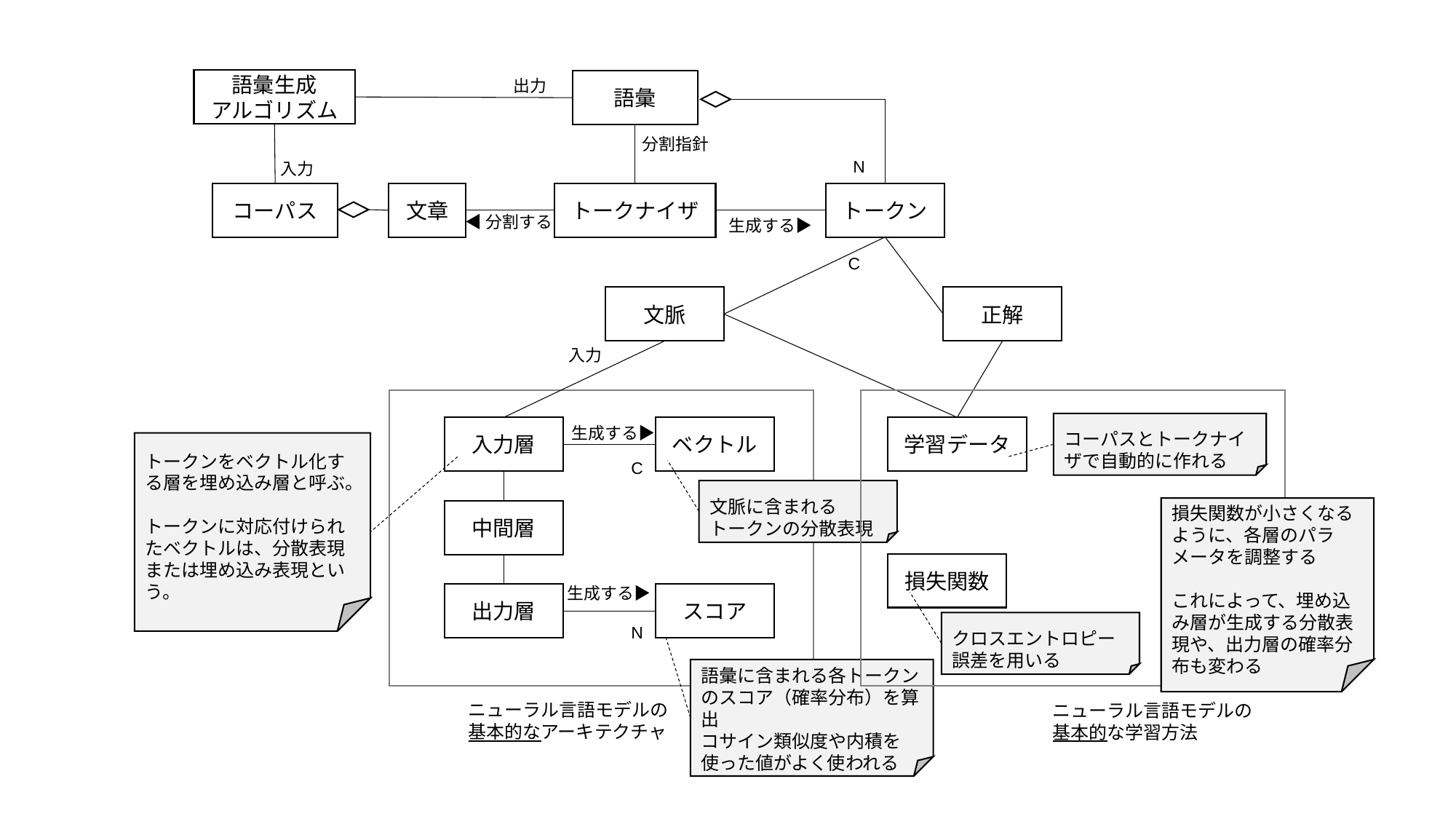

語彙生成
アルゴリズム
出力
語彙

分割指針
N
入力
コーパス
文章
トークナイザ
トークン

◀︎分割する
生成する▶︎
C
文脈
正解
入力

コーパスとトークナイザで自動的に作れる
生成する▶︎
学習データ
入力層
ベクトル
トークンをベクトル化する層を埋め込み層と呼ぶ。

トークンに対応付けられたベクトルは、分散表現または埋め込み表現という。
C
文脈に含まれる
トークンの分散表現
損失関数が小さくなるように、各層のパラメータを調整する

これによって、埋め込み層が生成する分散表現や、出力層の確率分布も変わる
中間層
損失関数
生成する▶︎
出力層
スコア
クロスエントロピー誤差を用いる
N
語彙に含まれる各トークンのスコア（確率分布）を算出
コサイン類似度や内積を使った値がよく使われる
ニューラル言語モデルの
基本的なアーキテクチャ
ニューラル言語モデルの
基本的な学習方法